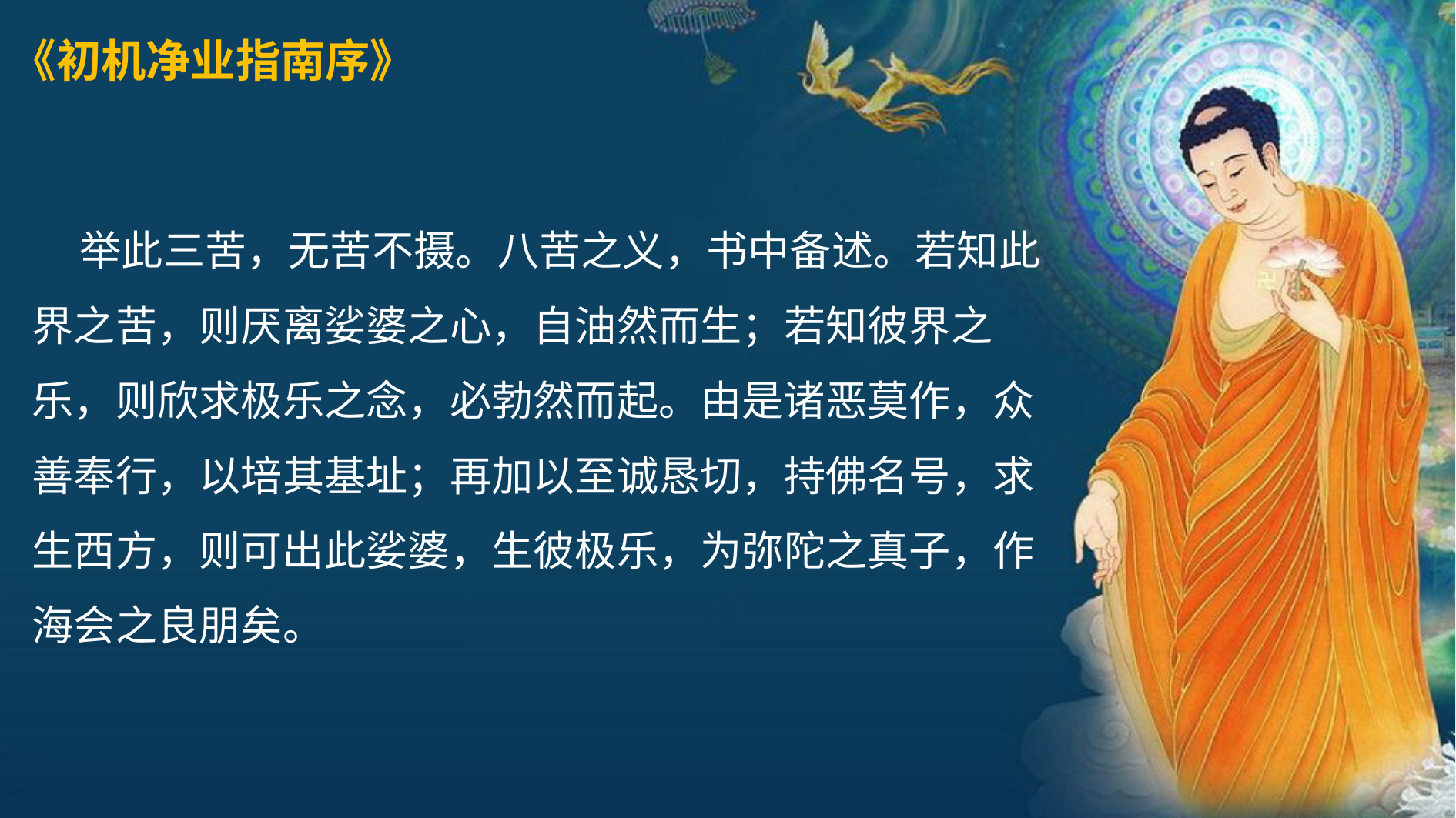

《初机净业指南序》
    举此三苦，无苦不摄。八苦之义，书中备述。若知此界之苦，则厌离娑婆之心，自油然而生；若知彼界之乐，则欣求极乐之念，必勃然而起。由是诸恶莫作，众善奉行，以培其基址；再加以至诚恳切，持佛名号，求生西方，则可出此娑婆，生彼极乐，为弥陀之真子，作海会之良朋矣。